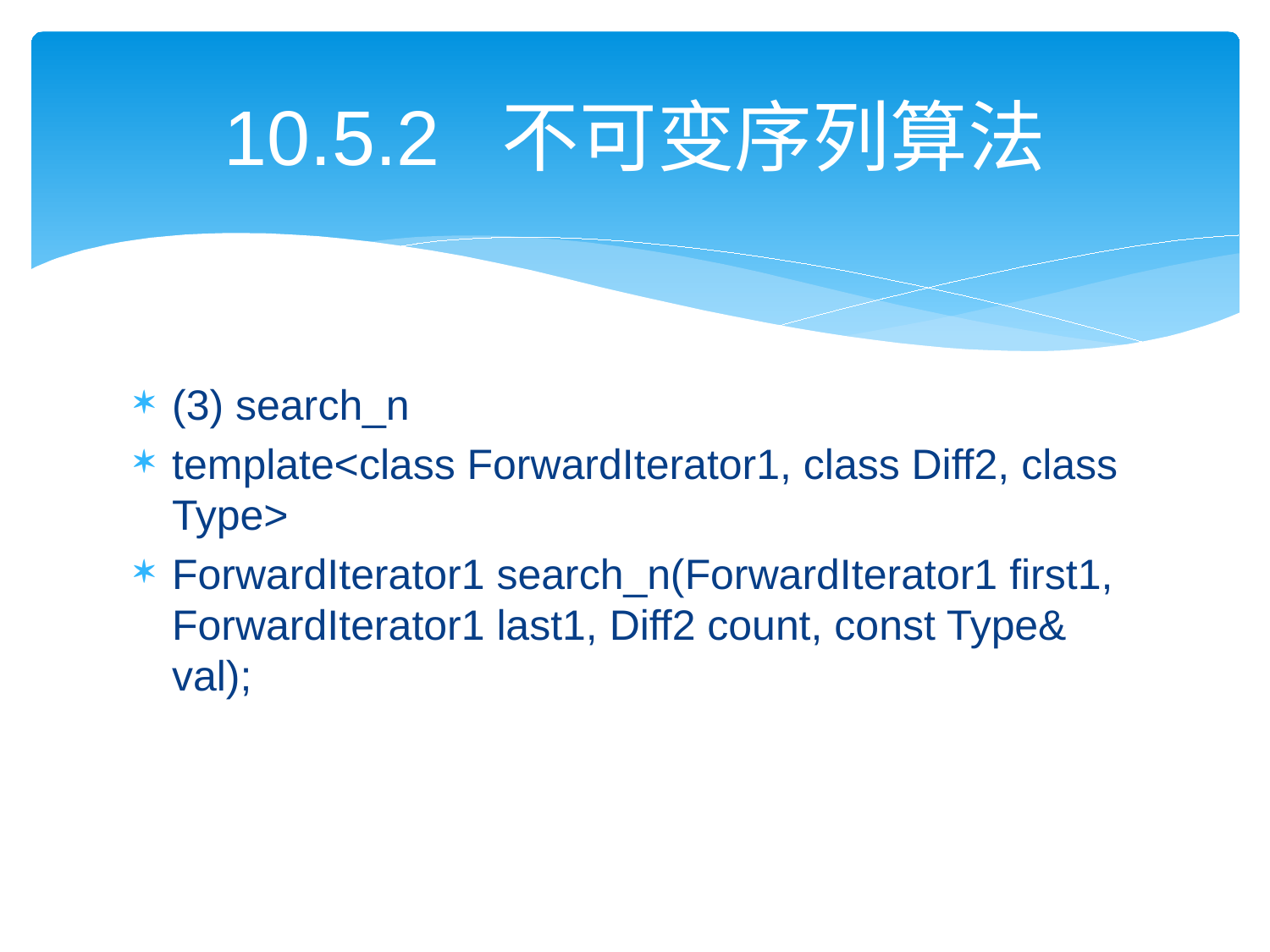

# 10.5.2  不可变序列算法
(3) search_n
template<class ForwardIterator1, class Diff2, class Type>
ForwardIterator1 search_n(ForwardIterator1 first1, ForwardIterator1 last1, Diff2 count, const Type& val);